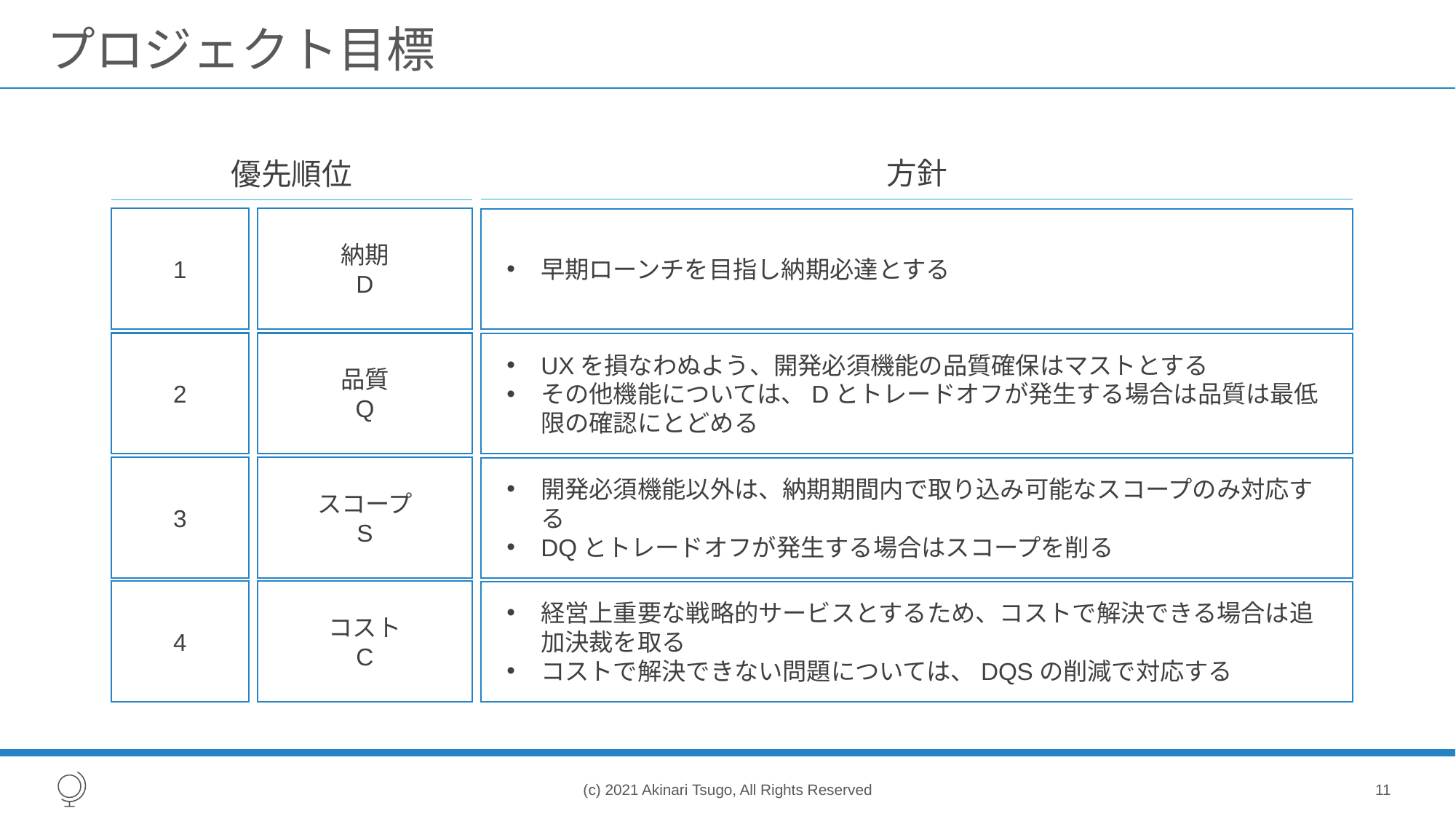

# プロジェクト目標
方針
優先順位
1
納期
D
早期ローンチを目指し納期必達とする
2
品質
Q
UXを損なわぬよう、開発必須機能の品質確保はマストとする
その他機能については、Dとトレードオフが発生する場合は品質は最低限の確認にとどめる
3
スコープ
S
開発必須機能以外は、納期期間内で取り込み可能なスコープのみ対応する
DQとトレードオフが発生する場合はスコープを削る
4
コスト
C
経営上重要な戦略的サービスとするため、コストで解決できる場合は追加決裁を取る
コストで解決できない問題については、DQSの削減で対応する